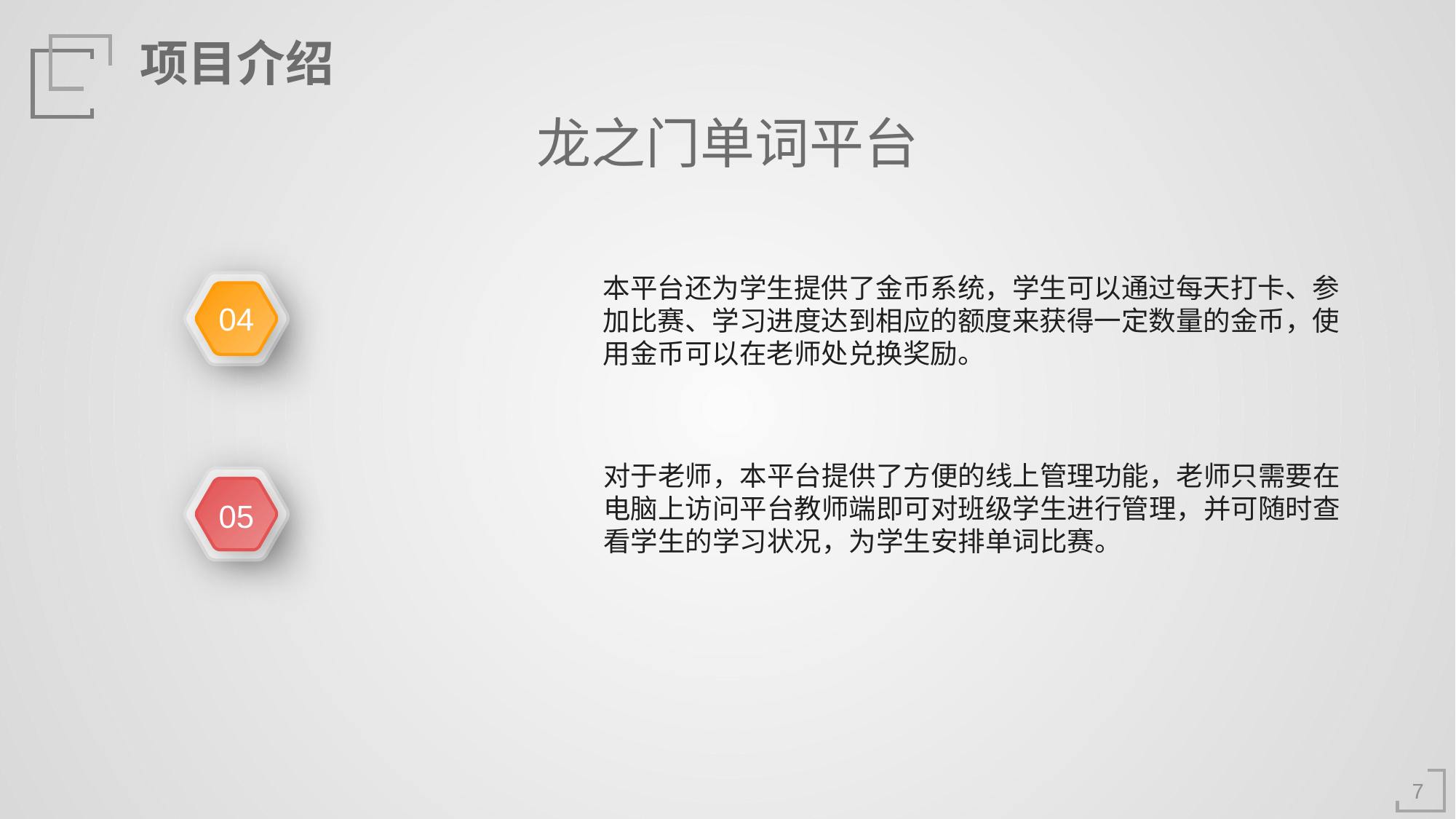

项目介绍
龙之门单词平台

本平台还为学生提供了金币系统，学生可以通过每天打卡、参加比赛、学习进度达到相应的额度来获得一定数量的金币，使用金币可以在老师处兑换奖励。
04
对于老师，本平台提供了方便的线上管理功能，老师只需要在电脑上访问平台教师端即可对班级学生进行管理，并可随时查看学生的学习状况，为学生安排单词比赛。

05